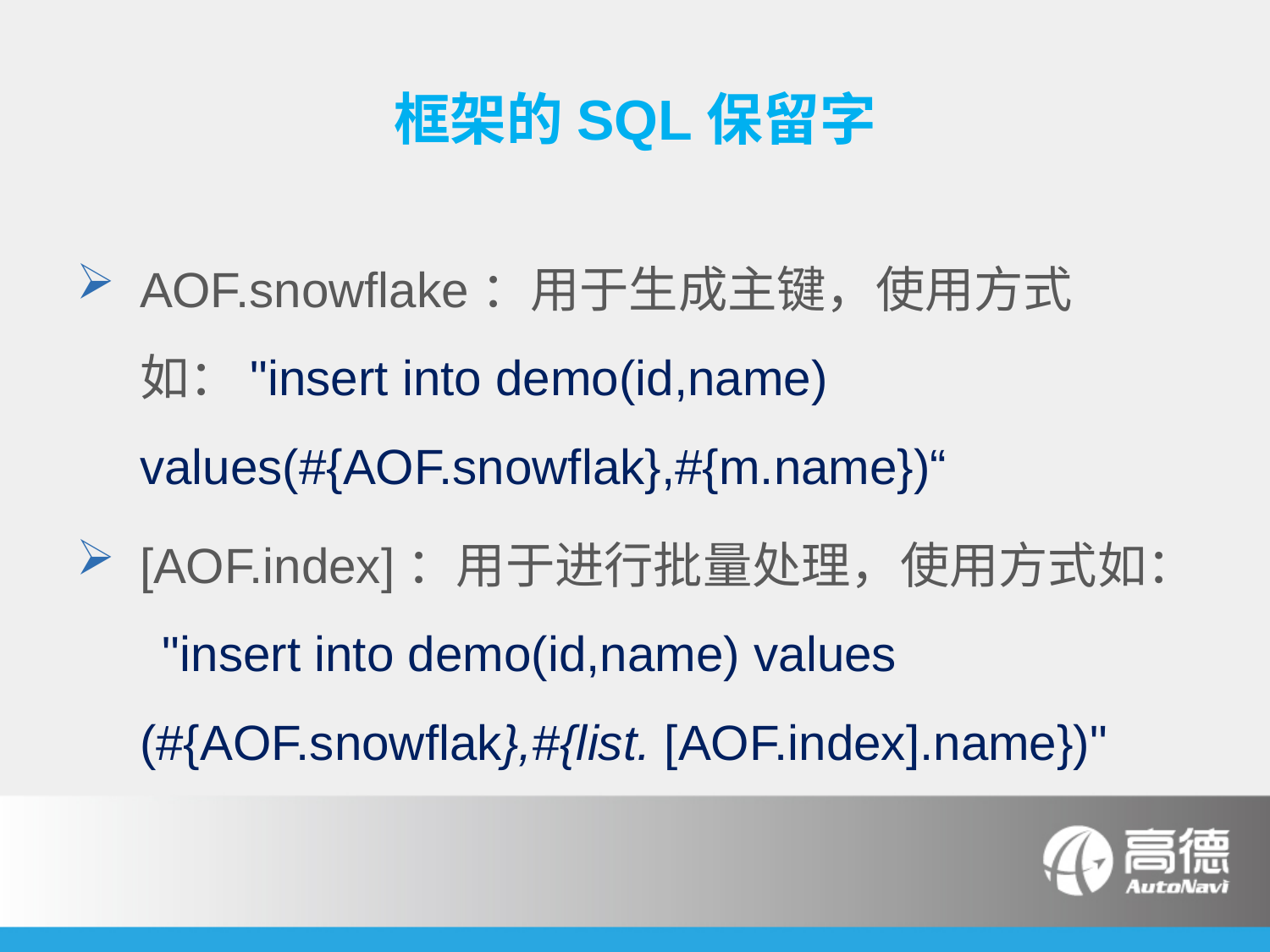

# 框架的SQL保留字
AOF.snowflake：用于生成主键，使用方式如："insert into demo(id,name) values(#{AOF.snowflak},#{m.name})“
[AOF.index]：用于进行批量处理，使用方式如： "insert into demo(id,name) values (#{AOF.snowflak},#{list. [AOF.index].name})"